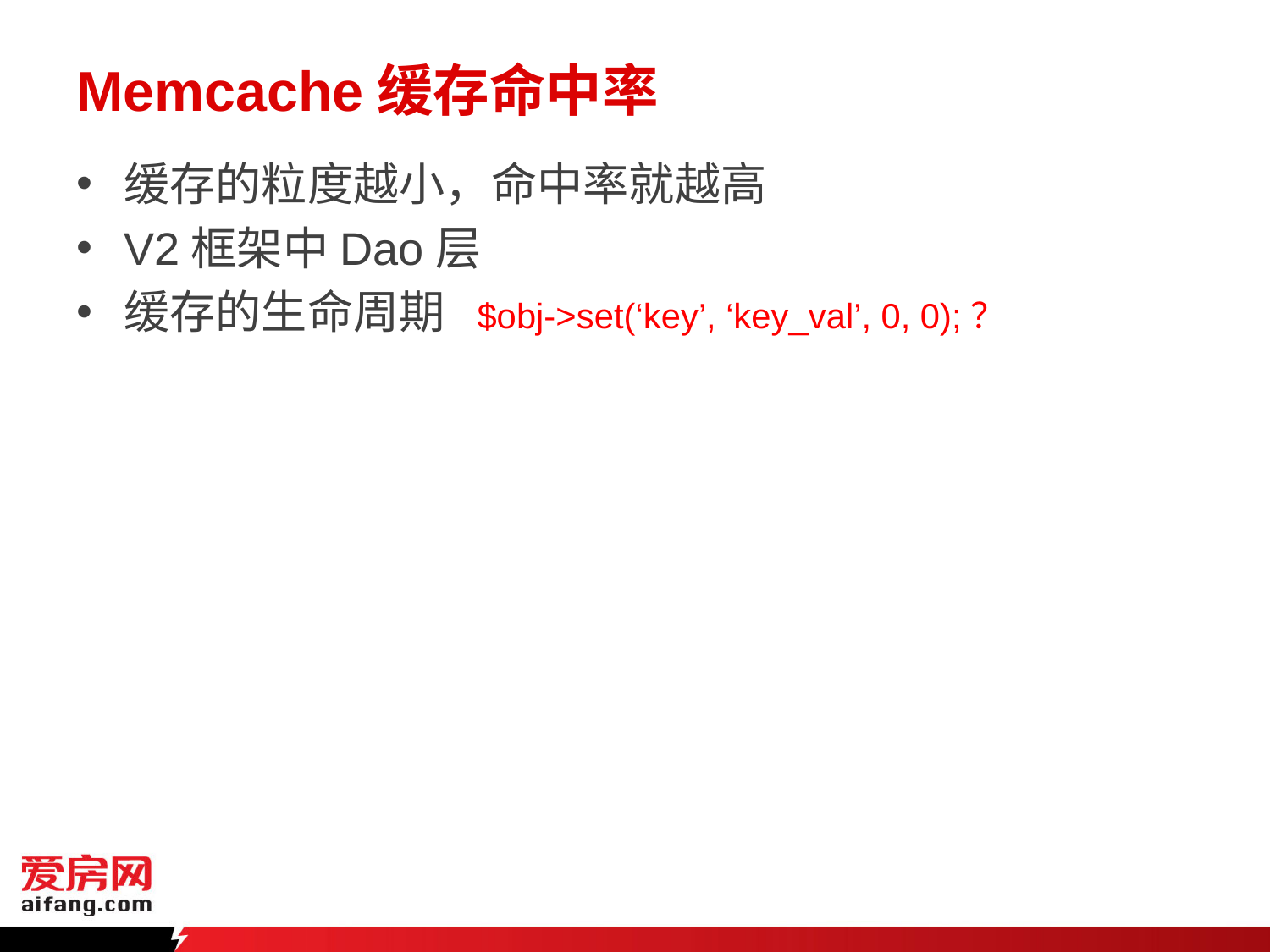

# Memcache缓存命中率
缓存的粒度越小，命中率就越高
V2框架中Dao层
缓存的生命周期  $obj->set(‘key’, ‘key_val’, 0, 0);？